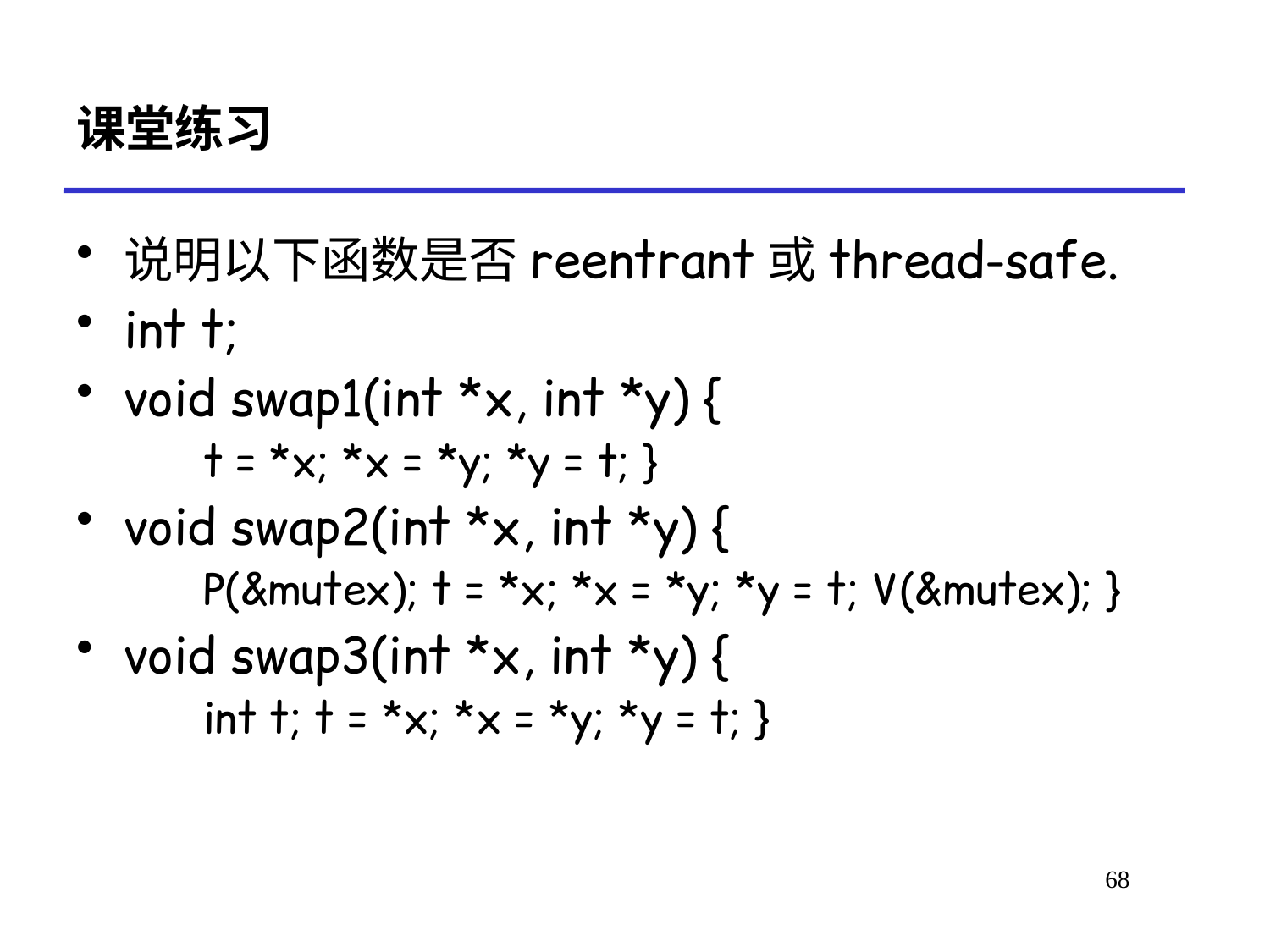

# 课堂练习
说明以下函数是否reentrant或thread-safe.
int t;
void swap1(int *x, int *y) {
     t = *x; *x = *y; *y = t; }
void swap2(int *x, int *y) {
     P(&mutex); t = *x; *x = *y; *y = t; V(&mutex); }
void swap3(int *x, int *y) {
     int t; t = *x; *x = *y; *y = t; }

68